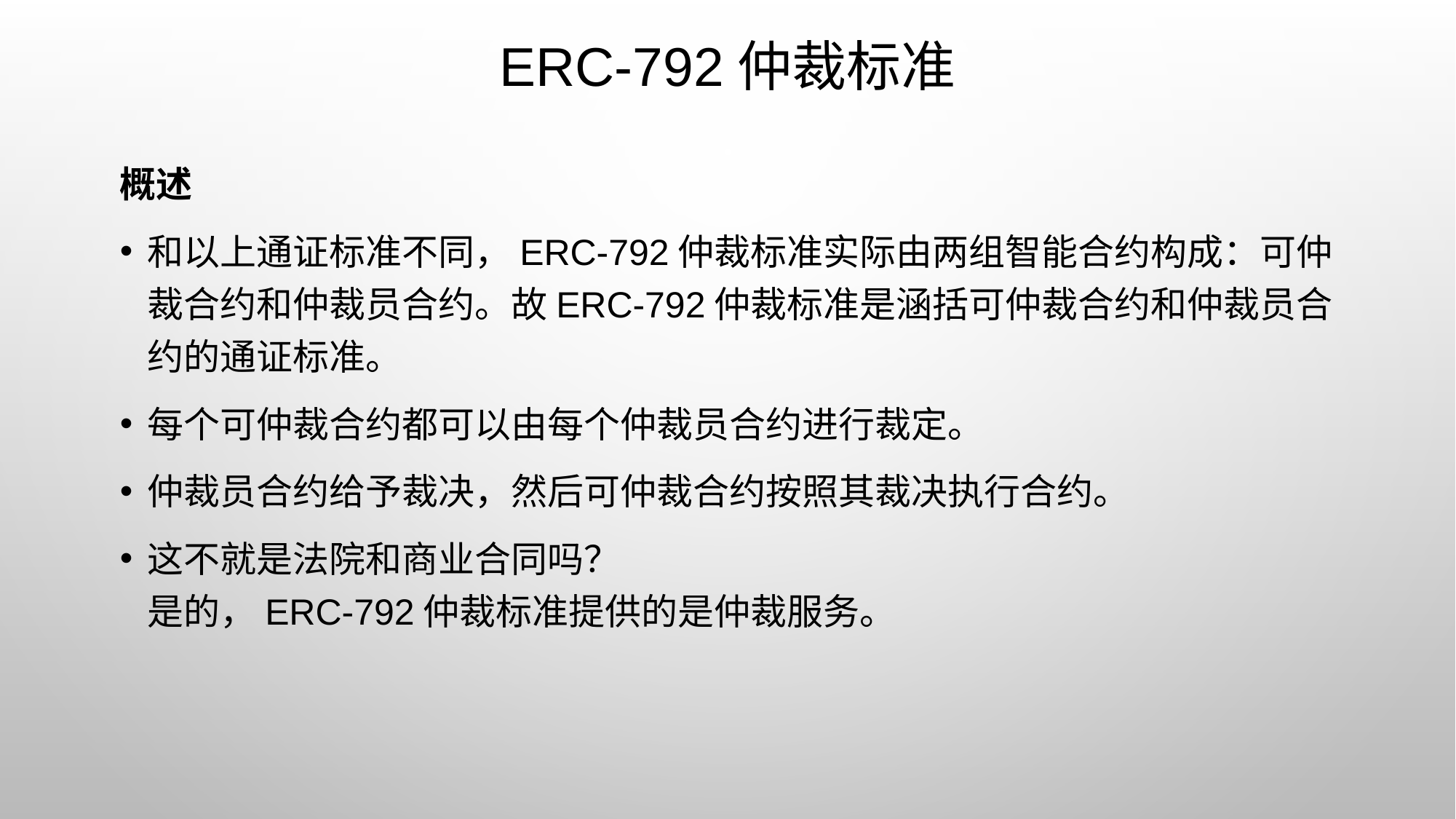

# ERC-792仲裁标准
概述
和以上通证标准不同，ERC-792仲裁标准实际由两组智能合约构成：可仲裁合约和仲裁员合约。故ERC-792仲裁标准是涵括可仲裁合约和仲裁员合约的通证标准。
每个可仲裁合约都可以由每个仲裁员合约进行裁定。
仲裁员合约给予裁决，然后可仲裁合约按照其裁决执行合约。
这不就是法院和商业合同吗？
是的，ERC-792仲裁标准提供的是仲裁服务。